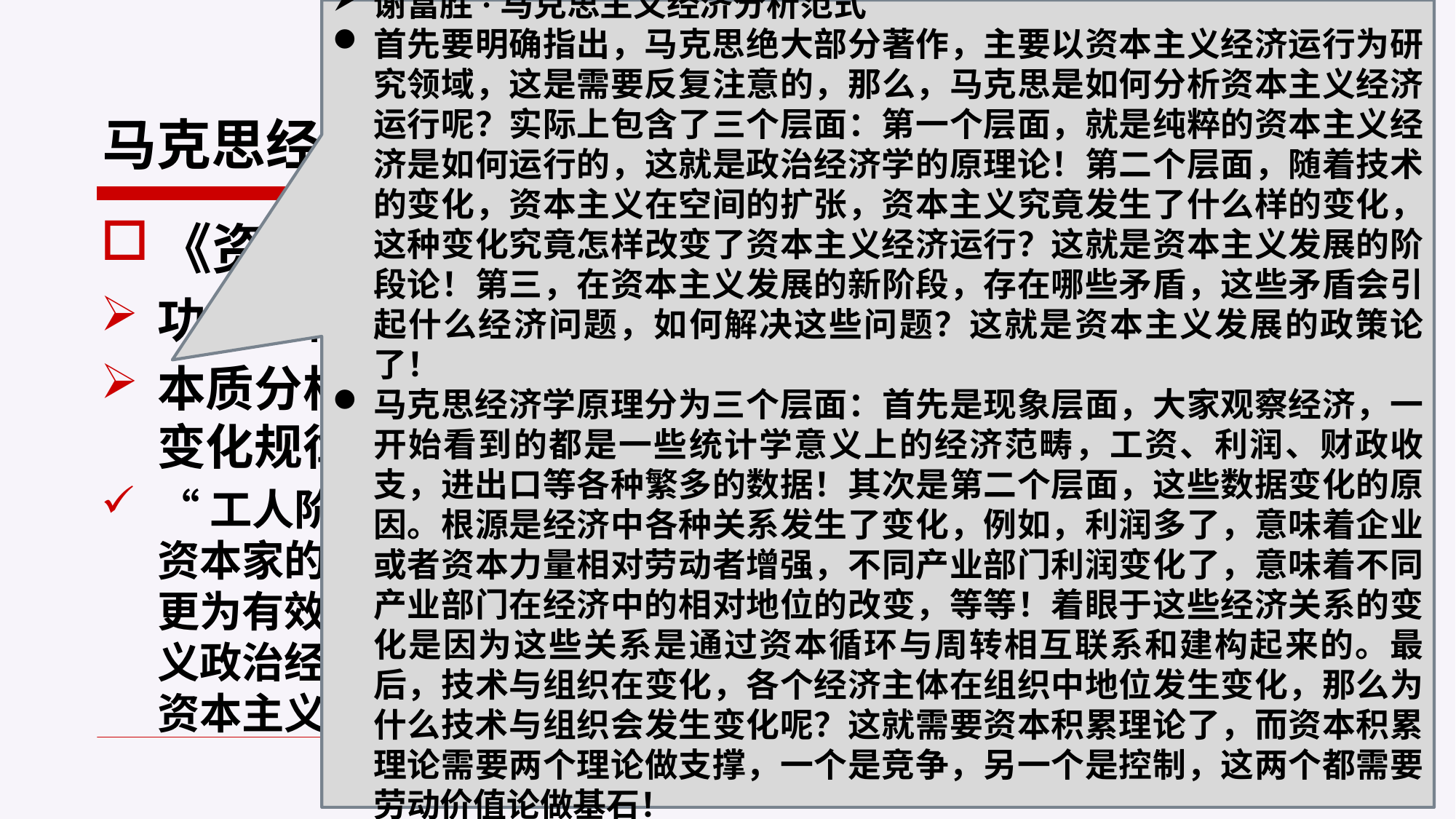

谢富胜·马克思主义经济分析范式
首先要明确指出，马克思绝大部分著作，主要以资本主义经济运行为研究领域，这是需要反复注意的，那么，马克思是如何分析资本主义经济运行呢？实际上包含了三个层面：第一个层面，就是纯粹的资本主义经济是如何运行的，这就是政治经济学的原理论！第二个层面，随着技术的变化，资本主义在空间的扩张，资本主义究竟发生了什么样的变化，这种变化究竟怎样改变了资本主义经济运行？这就是资本主义发展的阶段论！第三，在资本主义发展的新阶段，存在哪些矛盾，这些矛盾会引起什么经济问题，如何解决这些问题？这就是资本主义发展的政策论了！
马克思经济学原理分为三个层面：首先是现象层面，大家观察经济，一开始看到的都是一些统计学意义上的经济范畴，工资、利润、财政收支，进出口等各种繁多的数据！其次是第二个层面，这些数据变化的原因。根源是经济中各种关系发生了变化，例如，利润多了，意味着企业或者资本力量相对劳动者增强，不同产业部门利润变化了，意味着不同产业部门在经济中的相对地位的改变，等等！着眼于这些经济关系的变化是因为这些关系是通过资本循环与周转相互联系和建构起来的。最后，技术与组织在变化，各个经济主体在组织中地位发生变化，那么为什么技术与组织会发生变化呢？这就需要资本积累理论了，而资本积累理论需要两个理论做支撑，一个是竞争，另一个是控制，这两个都需要劳动价值论做基石！
# 马克思经济学的特征
《资本论——政治经济学批判》
功能分析——资本主义经济制度下经济运行
本质分析——对资本主义经济制度，即生产关系的发展变化规律的揭示
“工人阶级的圣经”·《资本论》要告诉工人他们是怎样受到了资本家的剥削，不是告诉资产阶级怎样在现行的经济制度下进行更为有效的管理。所以，经济制度演化的本体论分析是马克思主义政治经济学的目的；经济运行的功能论分析是手段，是为揭示资本主义经济制度本质服务的。